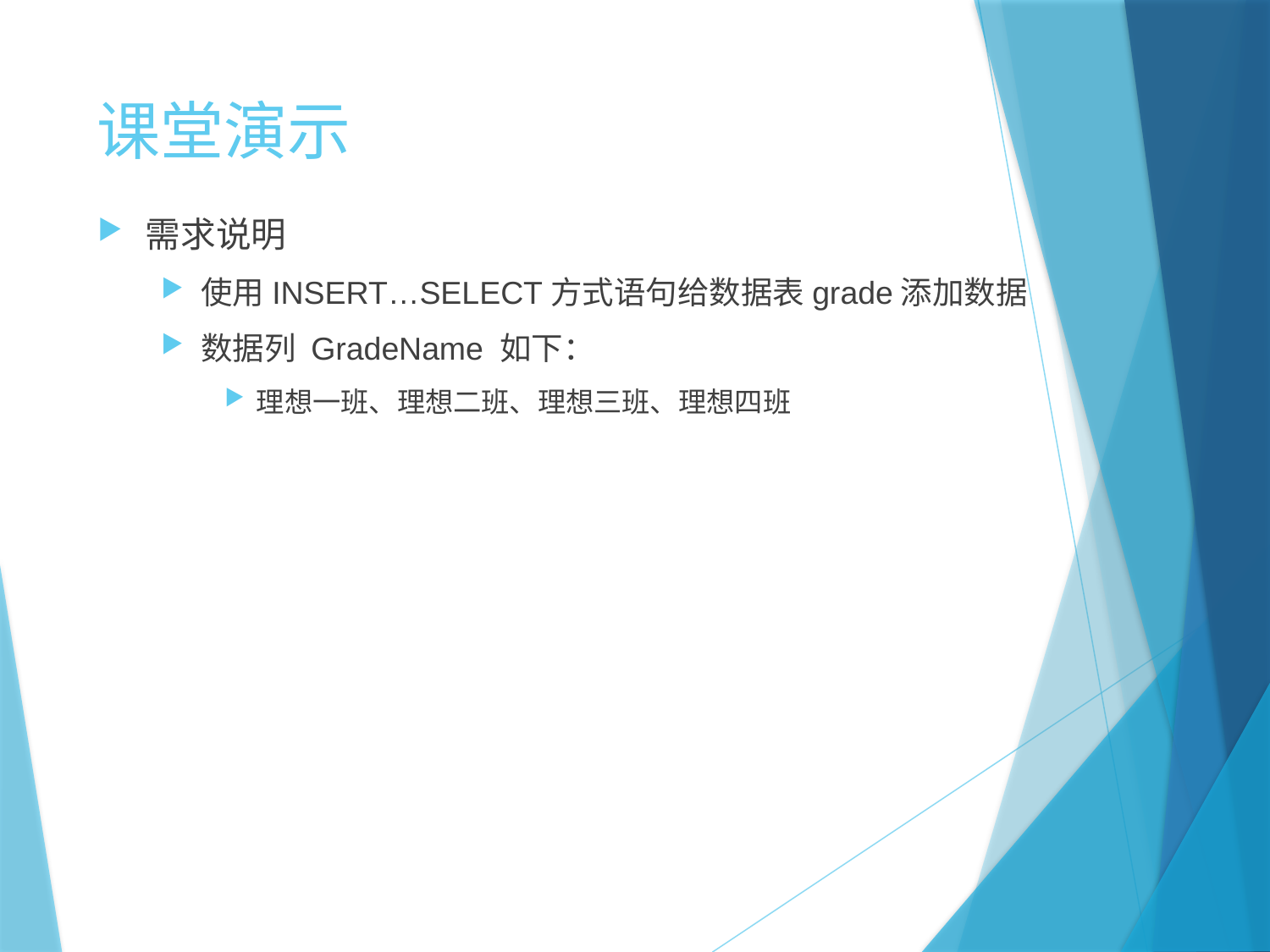

# 课堂演示
需求说明
使用INSERT…SELECT方式语句给数据表grade添加数据
数据列 GradeName 如下：
理想一班、理想二班、理想三班、理想四班